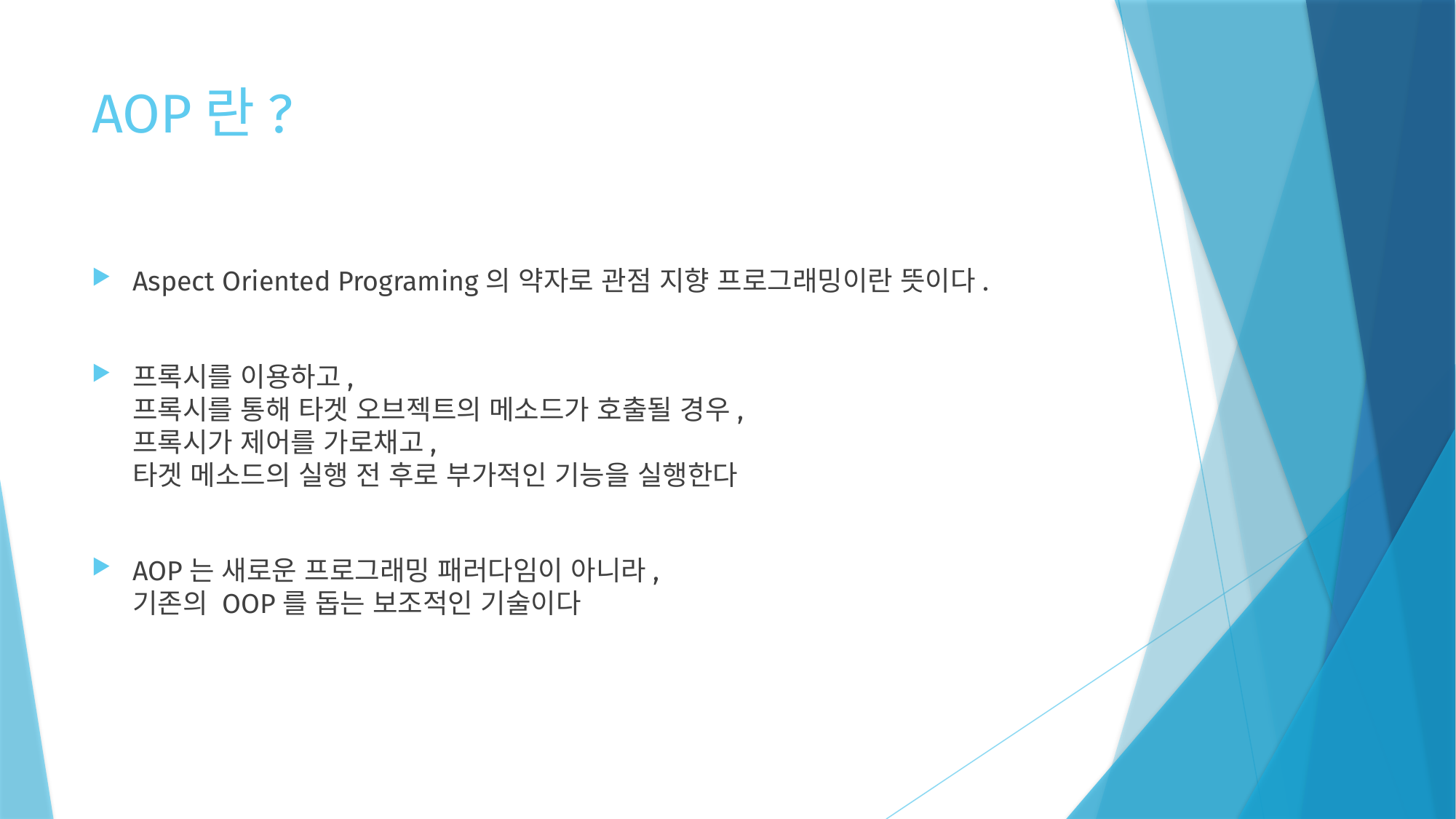

# AOP란?
Aspect Oriented Programing의 약자로 관점 지향 프로그래밍이란 뜻이다.

프록시를 이용하고,
프록시를 통해 타겟 오브젝트의 메소드가 호출될 경우,
프록시가 제어를 가로채고,
타겟 메소드의 실행 전 후로 부가적인 기능을 실행한다

AOP는 새로운 프로그래밍 패러다임이 아니라,
기존의 OOP를 돕는 보조적인 기술이다